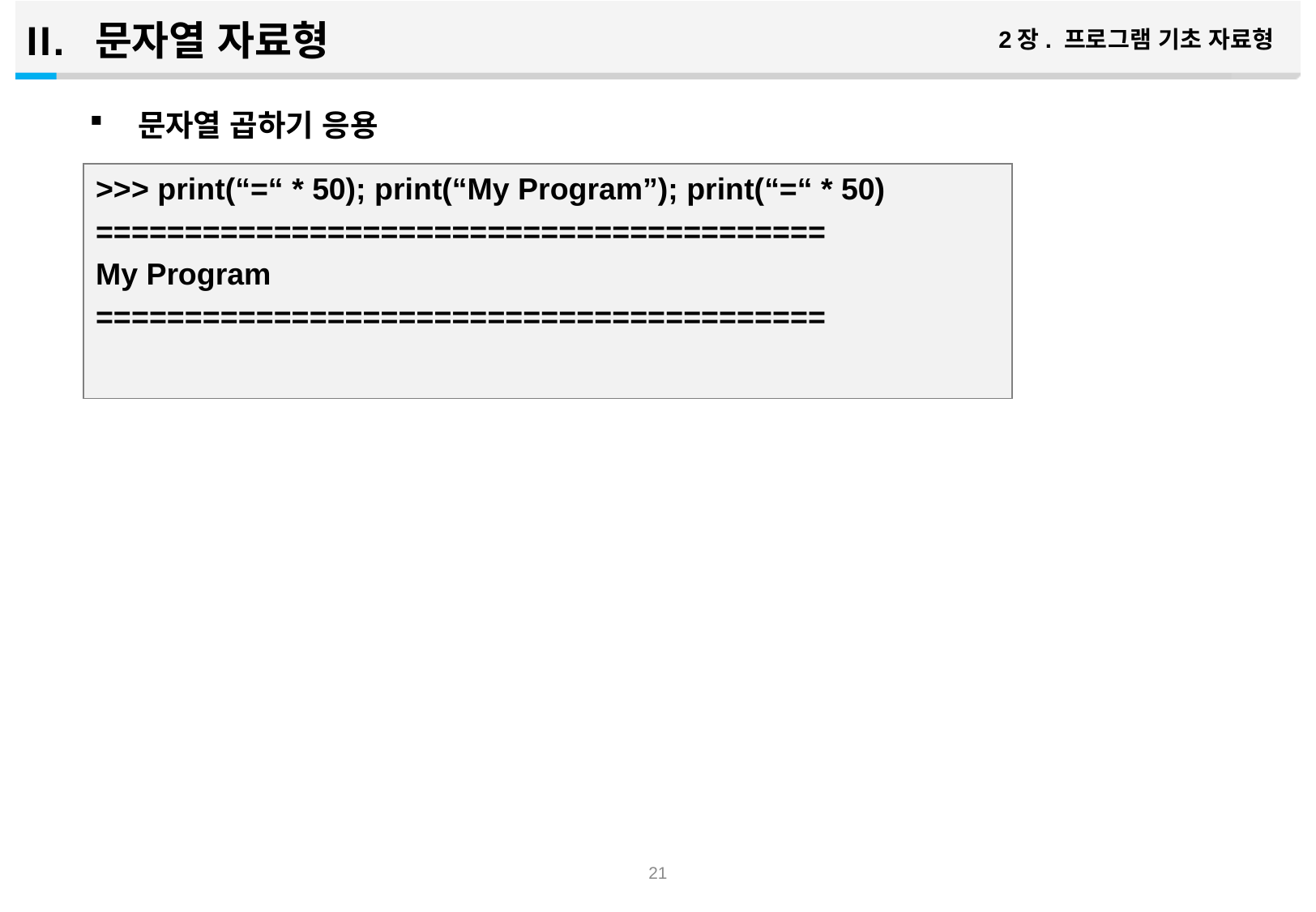

문자열 자료형
2장. 프로그램 기초 자료형
문자열 곱하기 응용
>>> print(“=“ * 50); print(“My Program”); print(“=“ * 50)
=========================================
My Program
=========================================

21